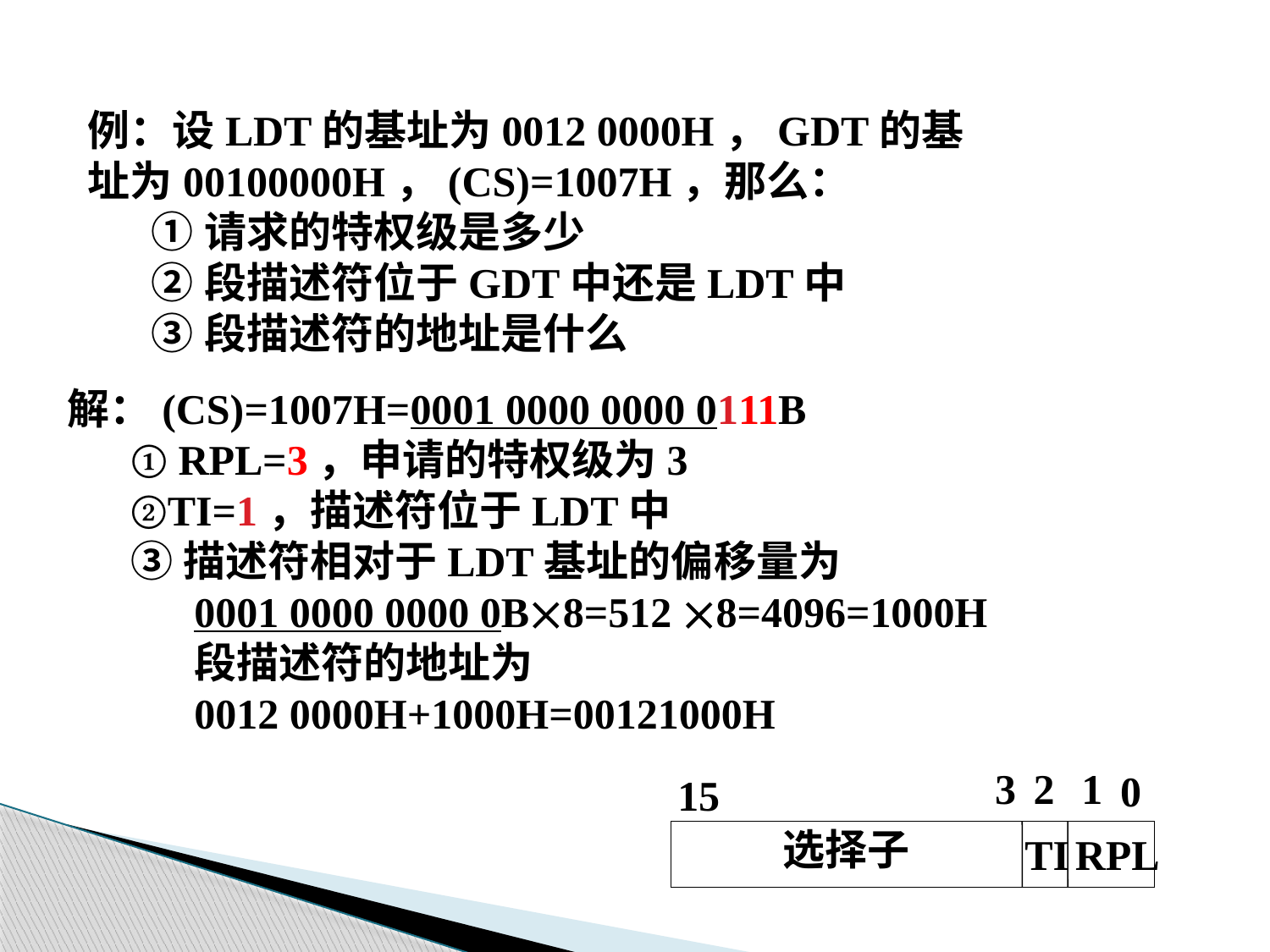

例：设LDT的基址为0012 0000H，GDT的基址为00100000H，(CS)=1007H，那么：
①请求的特权级是多少
②段描述符位于GDT中还是LDT中
③段描述符的地址是什么

解：(CS)=1007H=0001 0000 0000 0111B
① RPL=3，申请的特权级为3
②TI=1，描述符位于LDT中
③描述符相对于LDT基址的偏移量为
0001 0000 0000 0B×8=512 ×8=4096=1000H
段描述符的地址为
0012 0000H+1000H=00121000H
3
2
1
0
15
选择子

TI
RPL